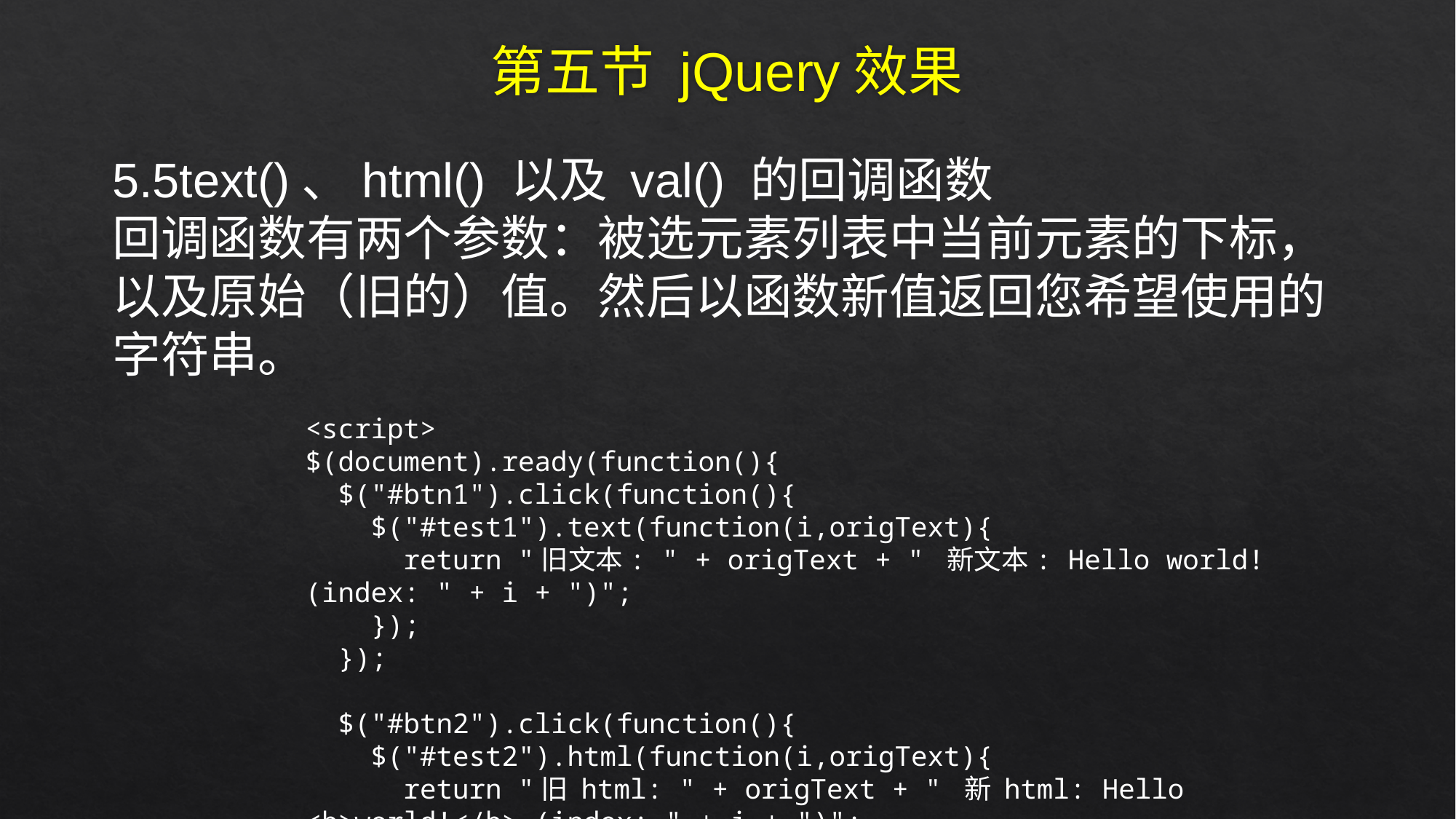

# 第五节 jQuery效果
5.5text()、html() 以及 val() 的回调函数
回调函数有两个参数：被选元素列表中当前元素的下标，
以及原始（旧的）值。然后以函数新值返回您希望使用的
字符串。

<script>
$(document).ready(function(){
  $("#btn1").click(function(){
    $("#test1").text(function(i,origText){
      return "旧文本: " + origText + " 新文本: Hello world! (index: " + i + ")";
    });
  });

  $("#btn2").click(function(){
    $("#test2").html(function(i,origText){
      return "旧 html: " + origText + " 新 html: Hello <b>world!</b> (index: " + i + ")";
    });
  });

});
</script>
</head>

<body>
<p id="test1">这是一个有 <b>粗体</b> 字的段落。</p>
<p id="test2">这是另外一个有 <b>粗体</b> 字的段落。</p>
<button id="btn1">显示 新/旧 文本</button>
<button id="btn2">显示 新/旧 HTML</button>
</body>